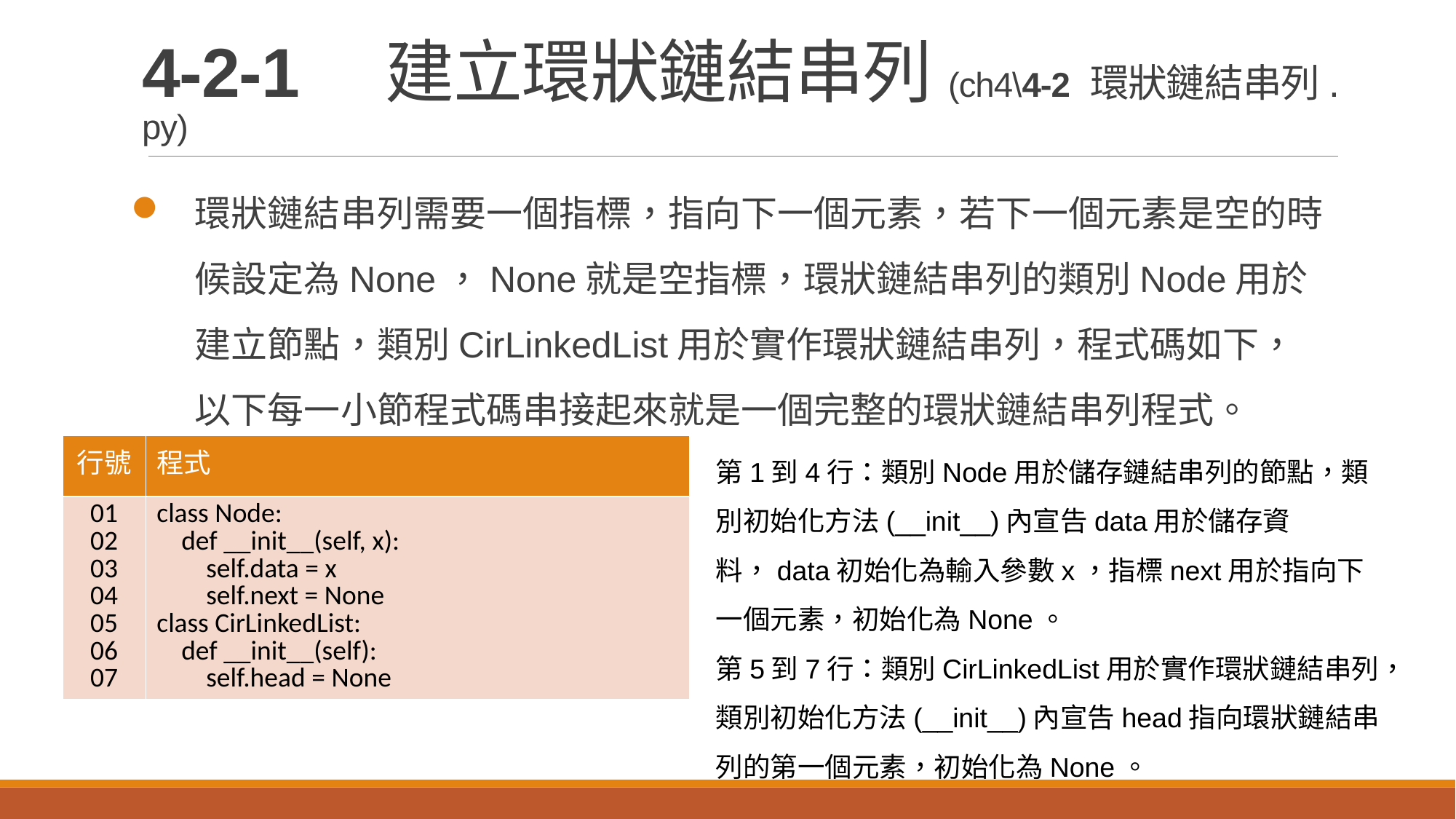

# 4-2-1　建立環狀鏈結串列(ch4\4-2 環狀鏈結串列.py)
環狀鏈結串列需要一個指標，指向下一個元素，若下一個元素是空的時候設定為None，None就是空指標，環狀鏈結串列的類別Node用於建立節點，類別CirLinkedList用於實作環狀鏈結串列，程式碼如下，以下每一小節程式碼串接起來就是一個完整的環狀鏈結串列程式。
第1到4行：類別Node用於儲存鏈結串列的節點，類別初始化方法(__init__)內宣告data用於儲存資料，data初始化為輸入參數x，指標next用於指向下一個元素，初始化為None。
第5到7行：類別CirLinkedList用於實作環狀鏈結串列，類別初始化方法(__init__)內宣告head指向環狀鏈結串列的第一個元素，初始化為None。
| 行號 | 程式 |
| --- | --- |
| 01 02 03 04 05 06 07 | class Node: def \_\_init\_\_(self, x): self.data = x self.next = None class CirLinkedList: def \_\_init\_\_(self): self.head = None |